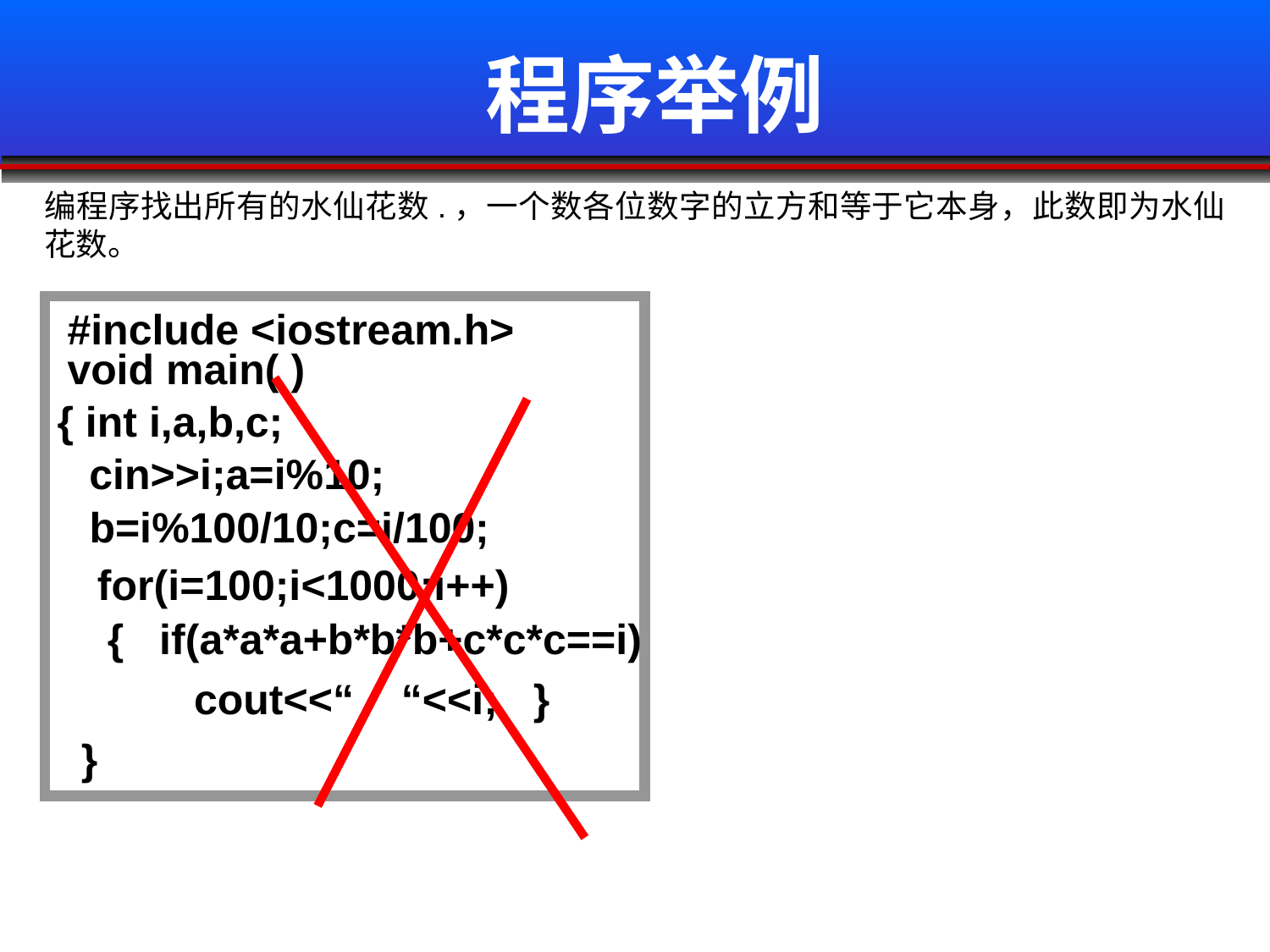

程序举例

编程序找出所有的水仙花数.，一个数各位数字的立方和等于它本身，此数即为水仙花数。

#include <iostream.h>
void main( )
{ int i,a,b,c;
cin>>i;a=i%10;
b=i%100/10;c=i/100;
for(i=100;i<1000;i++)
{   if(a*a*a+b*b*b+c*c*c==i)
    cout<<“    “<<i;   }
  }